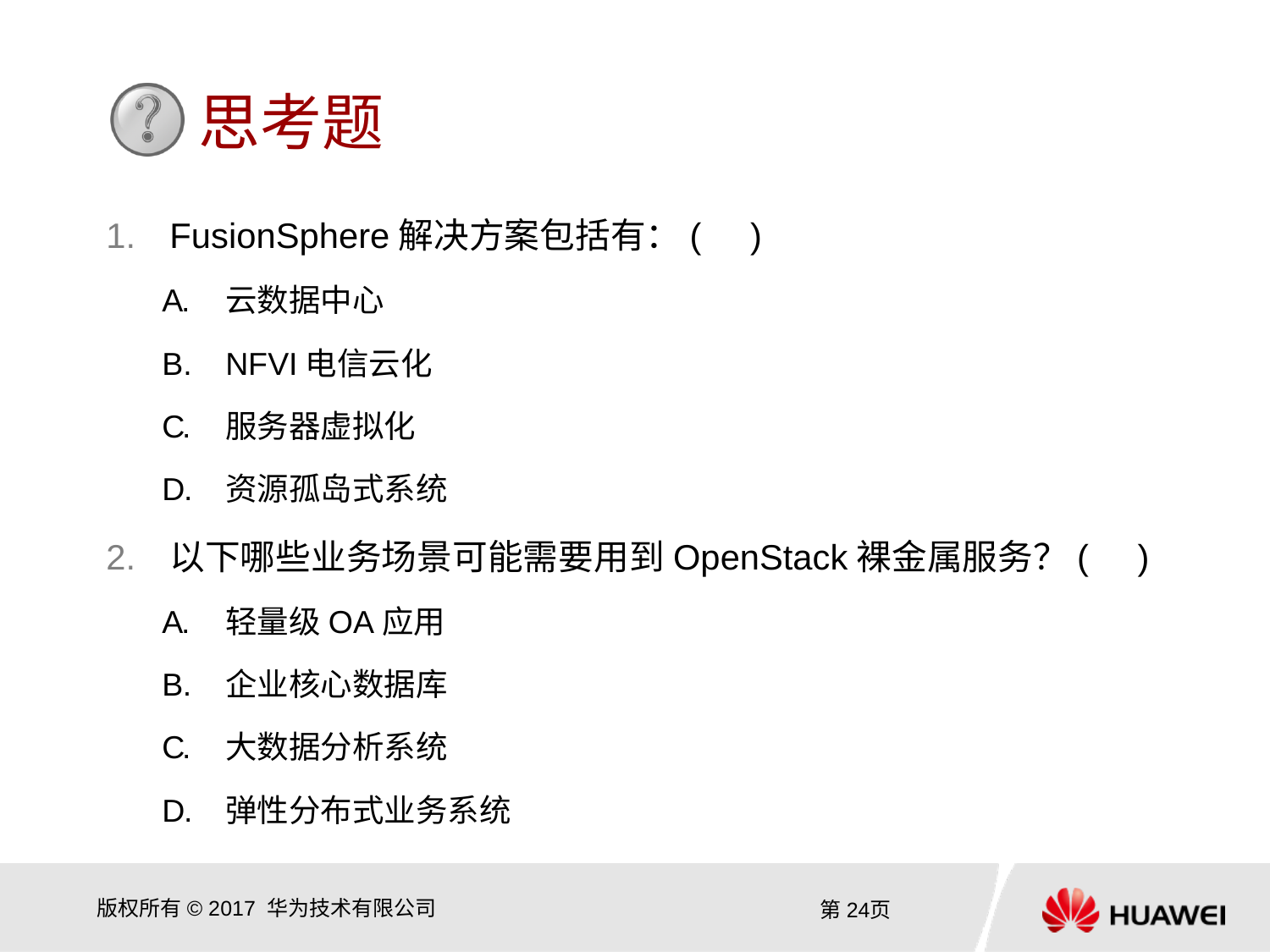

FusionSphere解决方案包括有：(     )
云数据中心
NFVI电信云化
服务器虚拟化
资源孤岛式系统
以下哪些业务场景可能需要用到OpenStack裸金属服务？(     )
轻量级OA应用
企业核心数据库
大数据分析系统
弹性分布式业务系统